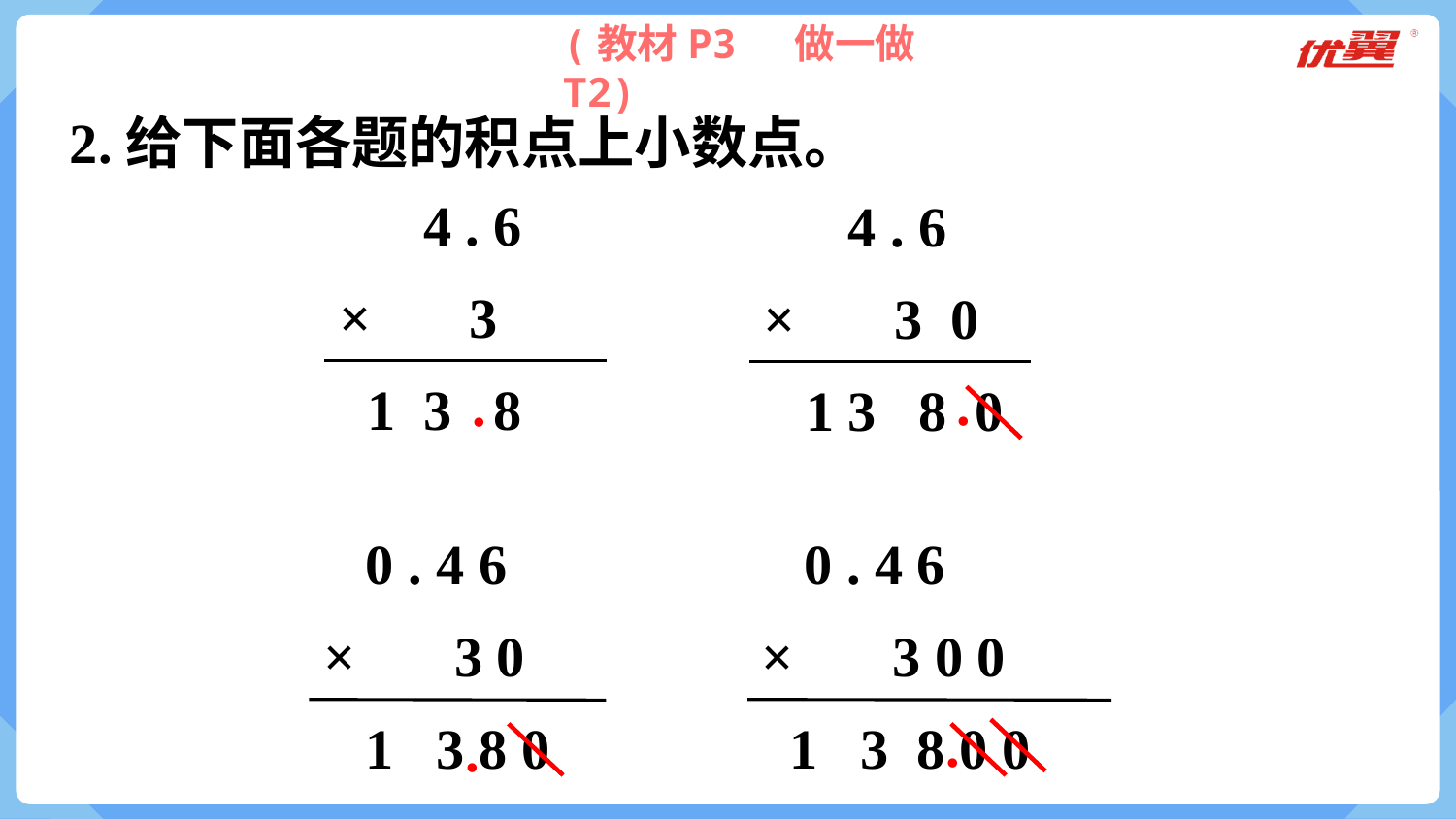

(教材P3  做一做T2)
2.给下面各题的积点上小数点。
      4 . 6
×       3
  1  3   8
      4 . 6
×       3  0
   1 3   8  0
.
.
   0 . 4 6
×       3 0
   1   3 8 0
   0 . 4 6
×       3 0 0
  1   3  8 0 0
.
.